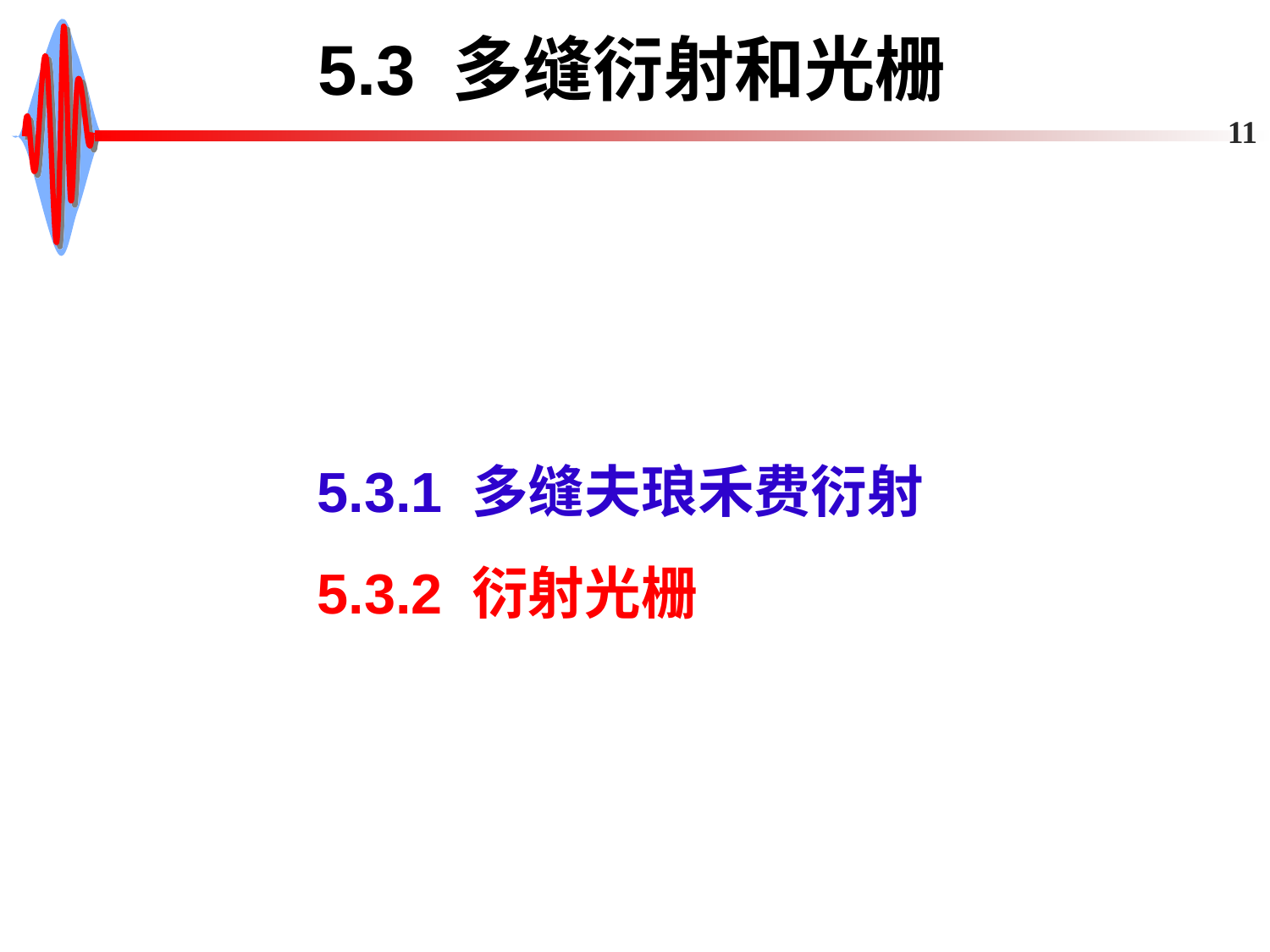

# 5.3 多缝衍射和光栅
11
5.3.1 多缝夫琅禾费衍射
5.3.2 衍射光栅